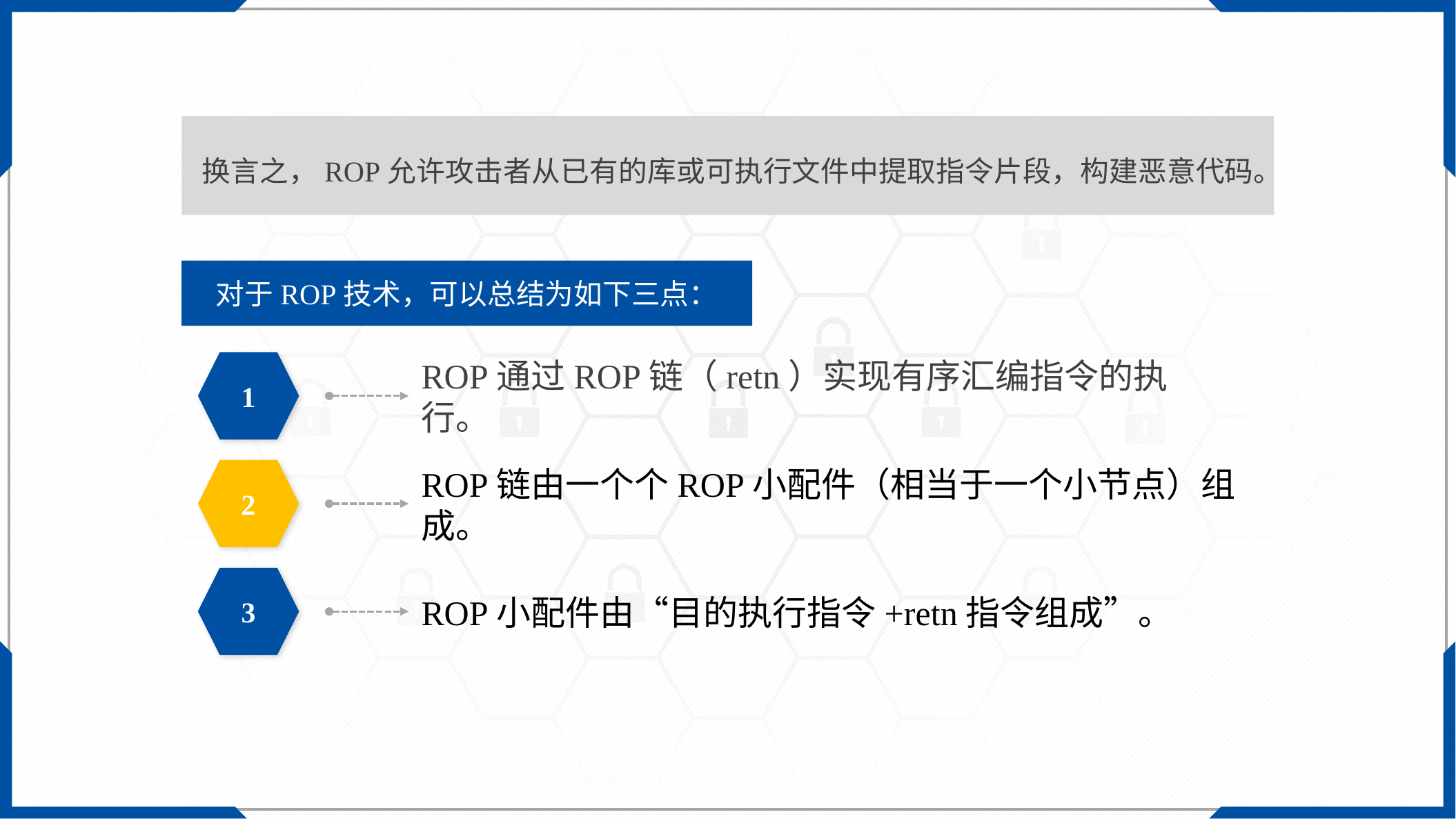

换言之，ROP允许攻击者从已有的库或可执行文件中提取指令片段，构建恶意代码。
对于ROP技术，可以总结为如下三点：
1
ROP通过ROP链（retn）实现有序汇编指令的执行。
2
ROP链由一个个ROP小配件（相当于一个小节点）组成。
3
ROP小配件由“目的执行指令+retn指令组成”。